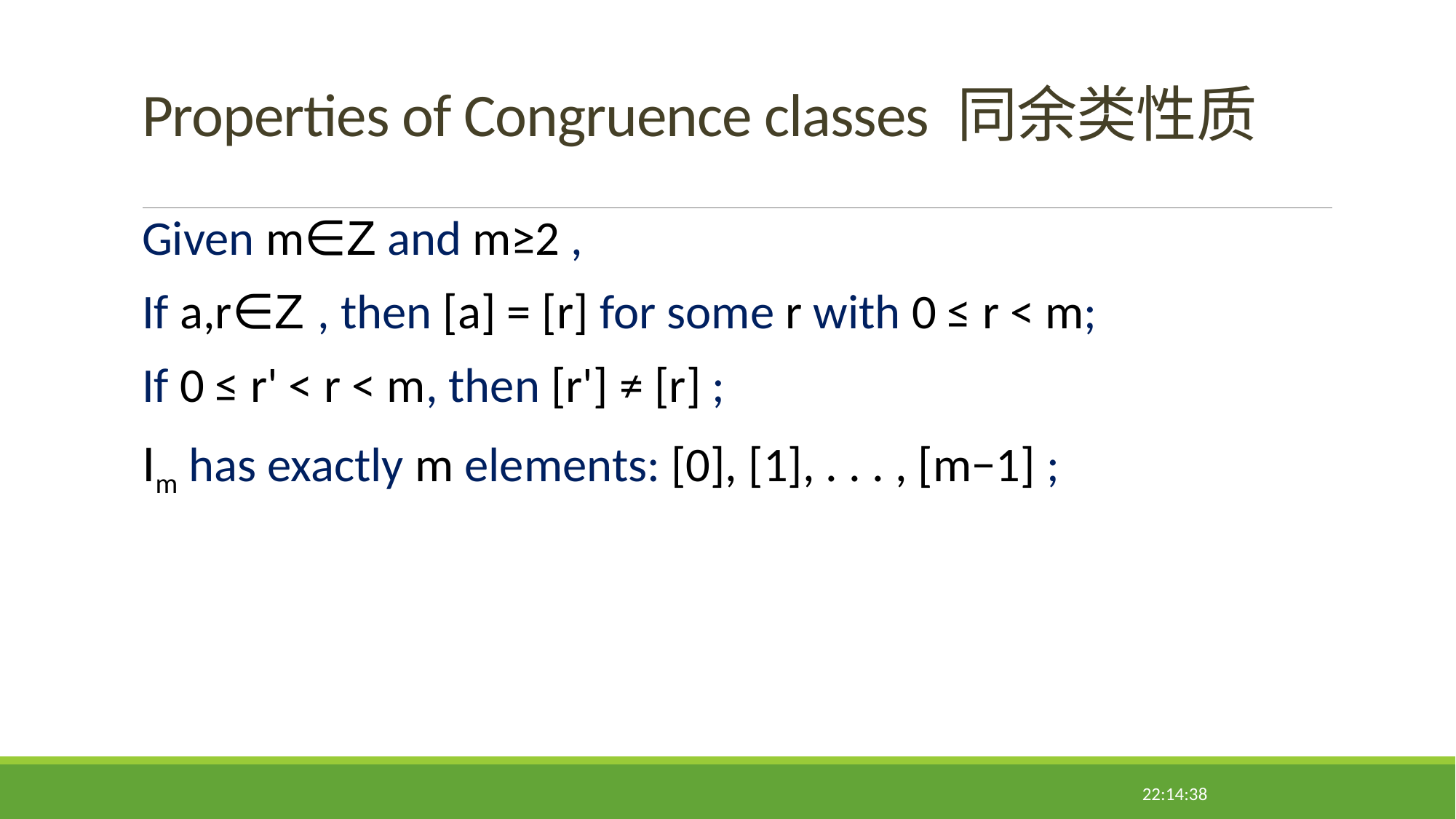

# Properties of Congruence classes 同余类性质
Given m∈Z and m≥2 ,
If a,r∈Z , then [a] = [r] for some r with 0 ≤ r < m;
If 0 ≤ r' < r < m, then [r'] ≠ [r] ;
Im has exactly m elements: [0], [1], . . . , [m−1] ;
22:14:38